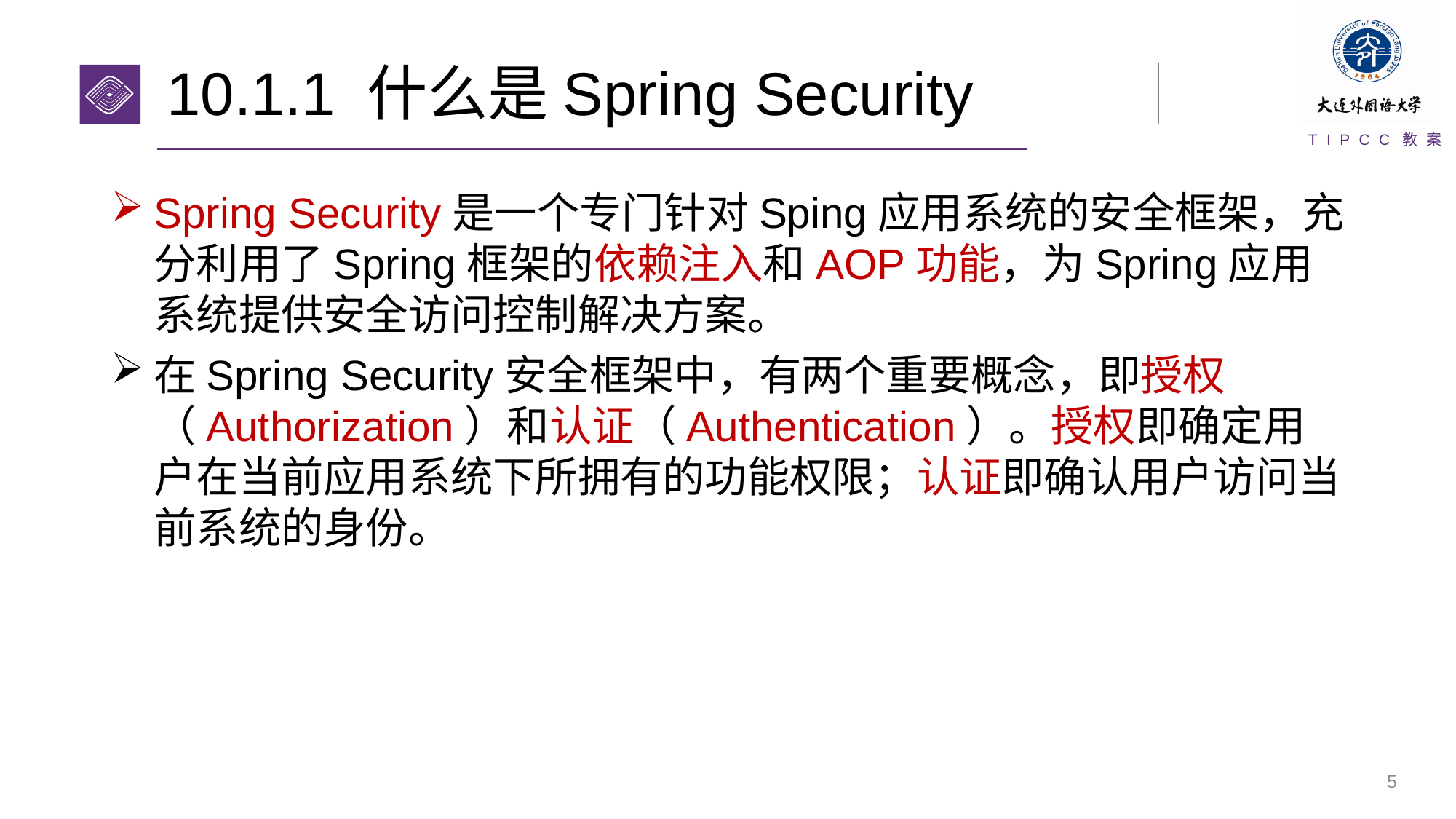

# 10.1.1 什么是Spring Security
Spring Security是一个专门针对Sping应用系统的安全框架，充分利用了Spring框架的依赖注入和AOP功能，为Spring应用系统提供安全访问控制解决方案。
在Spring Security安全框架中，有两个重要概念，即授权（Authorization）和认证（Authentication）。授权即确定用户在当前应用系统下所拥有的功能权限；认证即确认用户访问当前系统的身份。

5